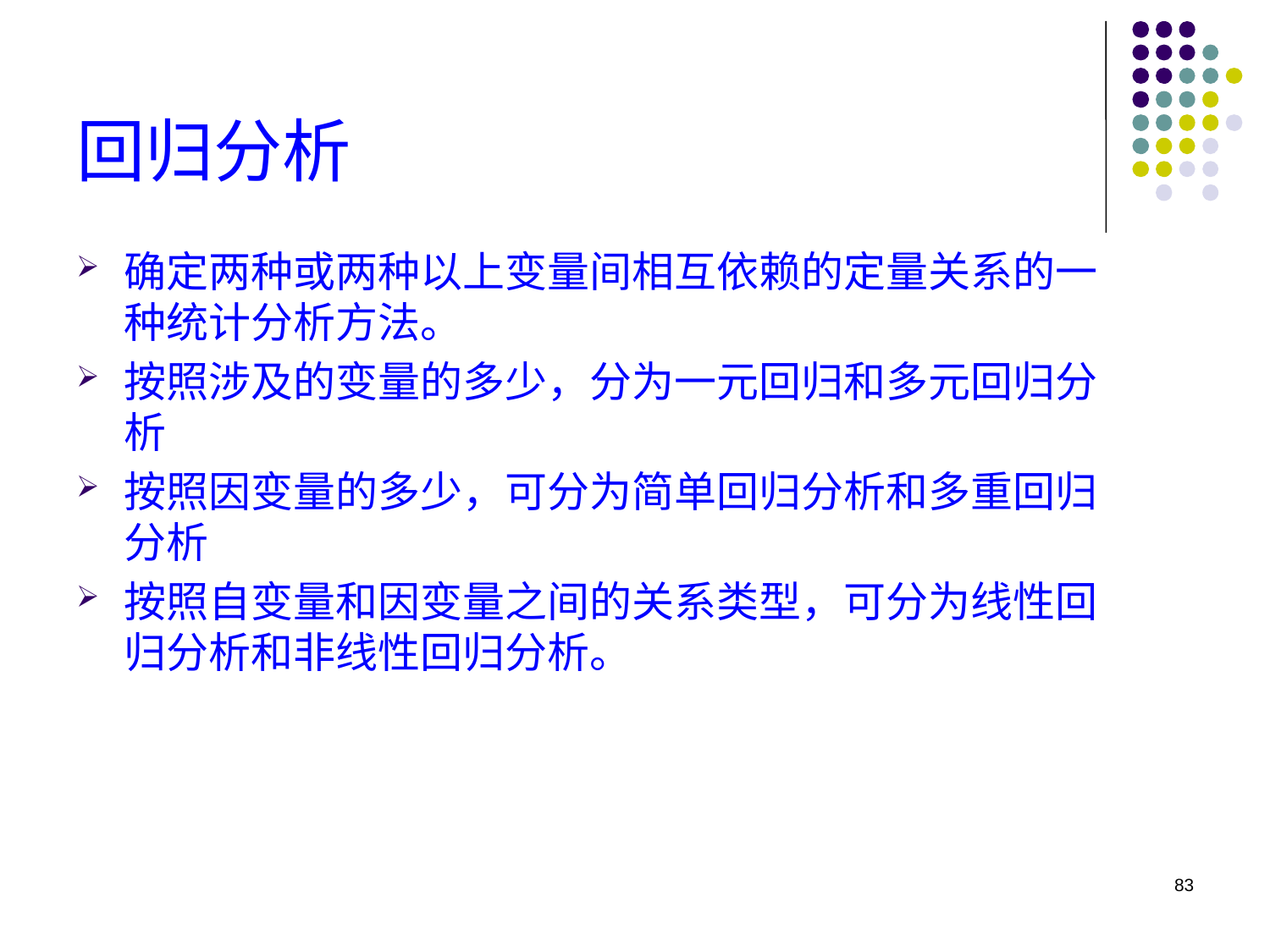

# 回归分析
确定两种或两种以上变量间相互依赖的定量关系的一种统计分析方法。
按照涉及的变量的多少，分为一元回归和多元回归分析
按照因变量的多少，可分为简单回归分析和多重回归分析
按照自变量和因变量之间的关系类型，可分为线性回归分析和非线性回归分析。
83